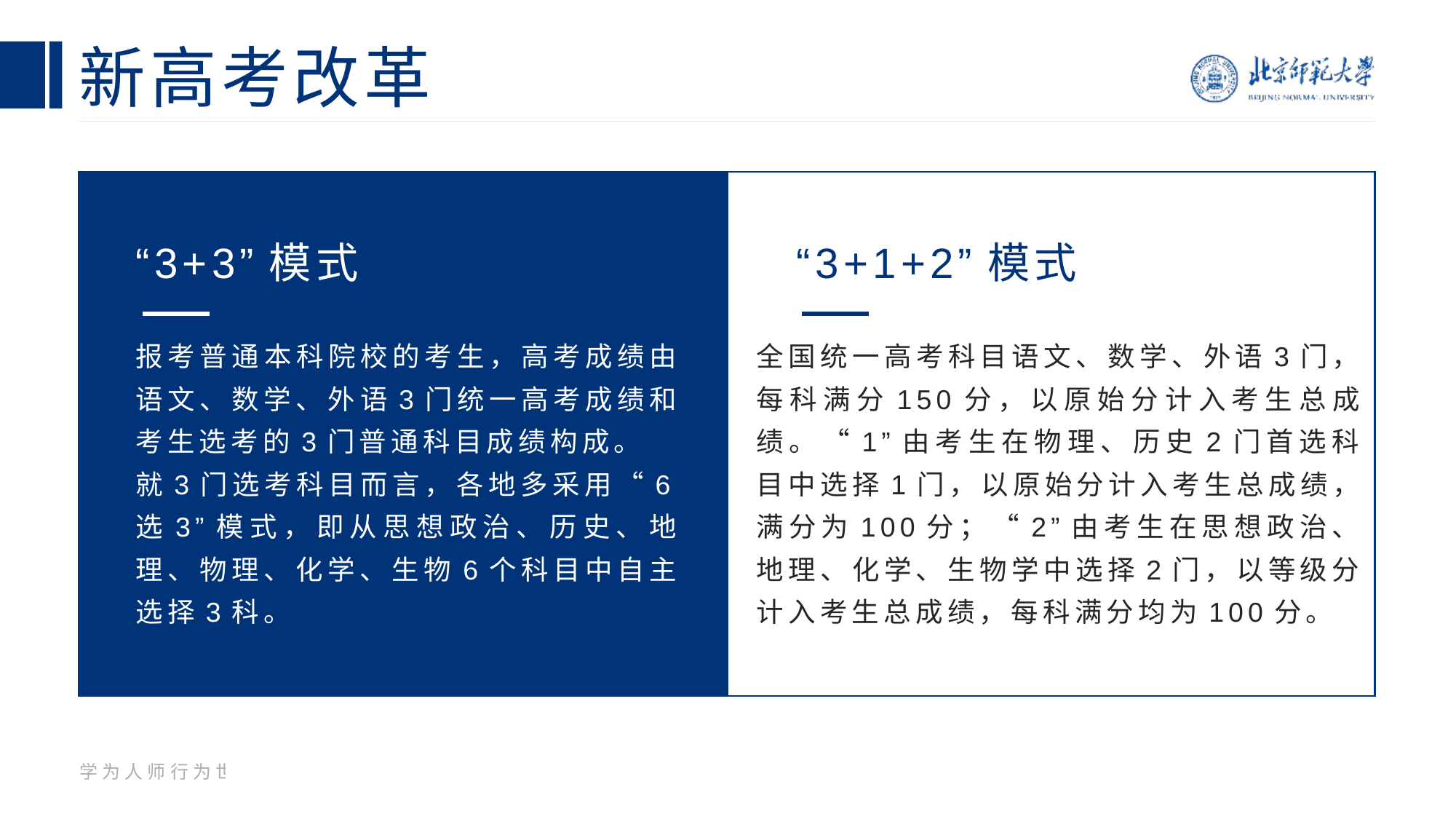

# 新高考改革

“3+3”模式
“3+1+2”模式
报考普通本科院校的考生，高考成绩由语文、数学、外语3门统一高考成绩和考生选考的3门普通科目成绩构成。
就3门选考科目而言，各地多采用“6选3”模式，即从思想政治、历史、地理、物理、化学、生物6个科目中自主选择3科。
全国统一高考科目语文、数学、外语3门，每科满分150分，以原始分计入考生总成绩。“1”由考生在物理、历史2门首选科目中选择1门，以原始分计入考生总成绩，满分为100分；“2”由考生在思想政治、地理、化学、生物学中选择2门，以等级分计入考生总成绩，每科满分均为100分。